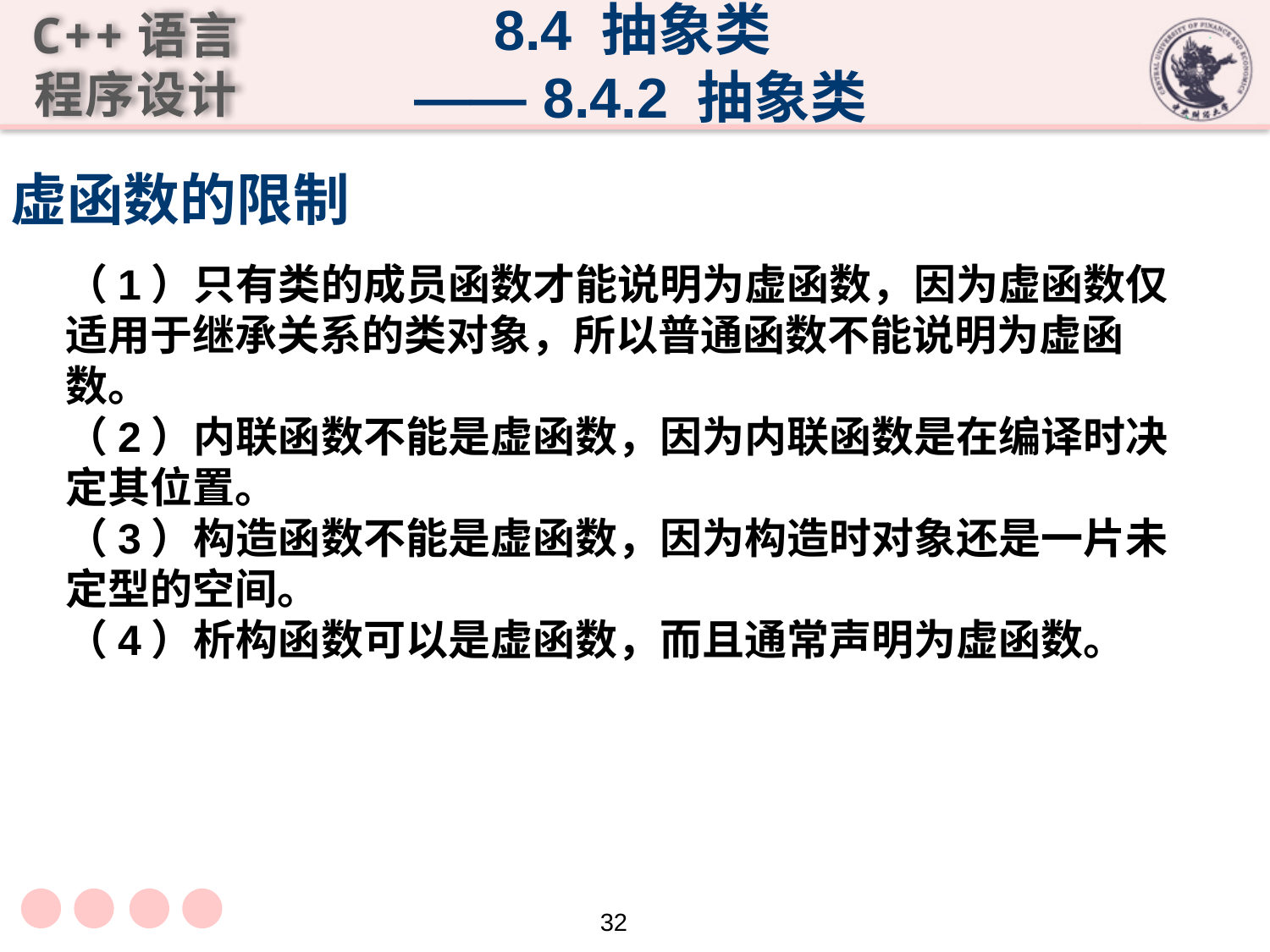

8.4 抽象类
 —— 8.4.2 抽象类
虚函数的限制
（1）只有类的成员函数才能说明为虚函数，因为虚函数仅适用于继承关系的类对象，所以普通函数不能说明为虚函数。
（2）内联函数不能是虚函数，因为内联函数是在编译时决定其位置。
（3）构造函数不能是虚函数，因为构造时对象还是一片未定型的空间。
（4）析构函数可以是虚函数，而且通常声明为虚函数。
32